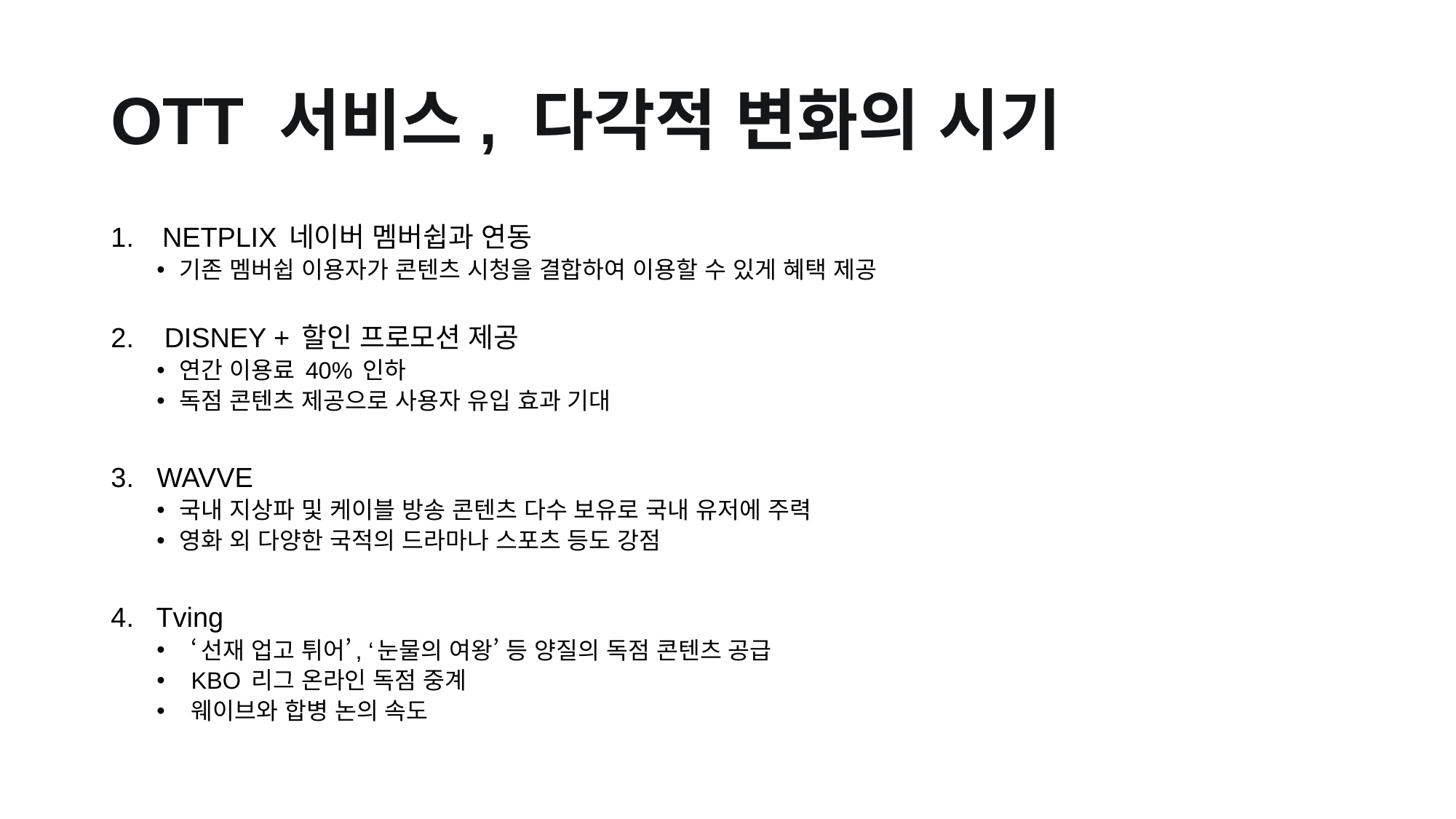

# OTT 서비스, 다각적 변화의 시기
NETPLIX 네이버 멤버쉽과 연동
기존 멤버쉽 이용자가 콘텐츠 시청을 결합하여 이용할 수 있게 혜택 제공

 DISNEY + 할인 프로모션 제공
연간 이용료 40% 인하
독점 콘텐츠 제공으로 사용자 유입 효과 기대

WAVVE
국내 지상파 및 케이블 방송 콘텐츠 다수 보유로 국내 유저에 주력
영화 외 다양한 국적의 드라마나 스포츠 등도 강점

4.   Tving
‘선재 업고 튀어’, ‘눈물의 여왕’ 등 양질의 독점 콘텐츠 공급
KBO 리그 온라인 독점 중계
웨이브와 합병 논의 속도